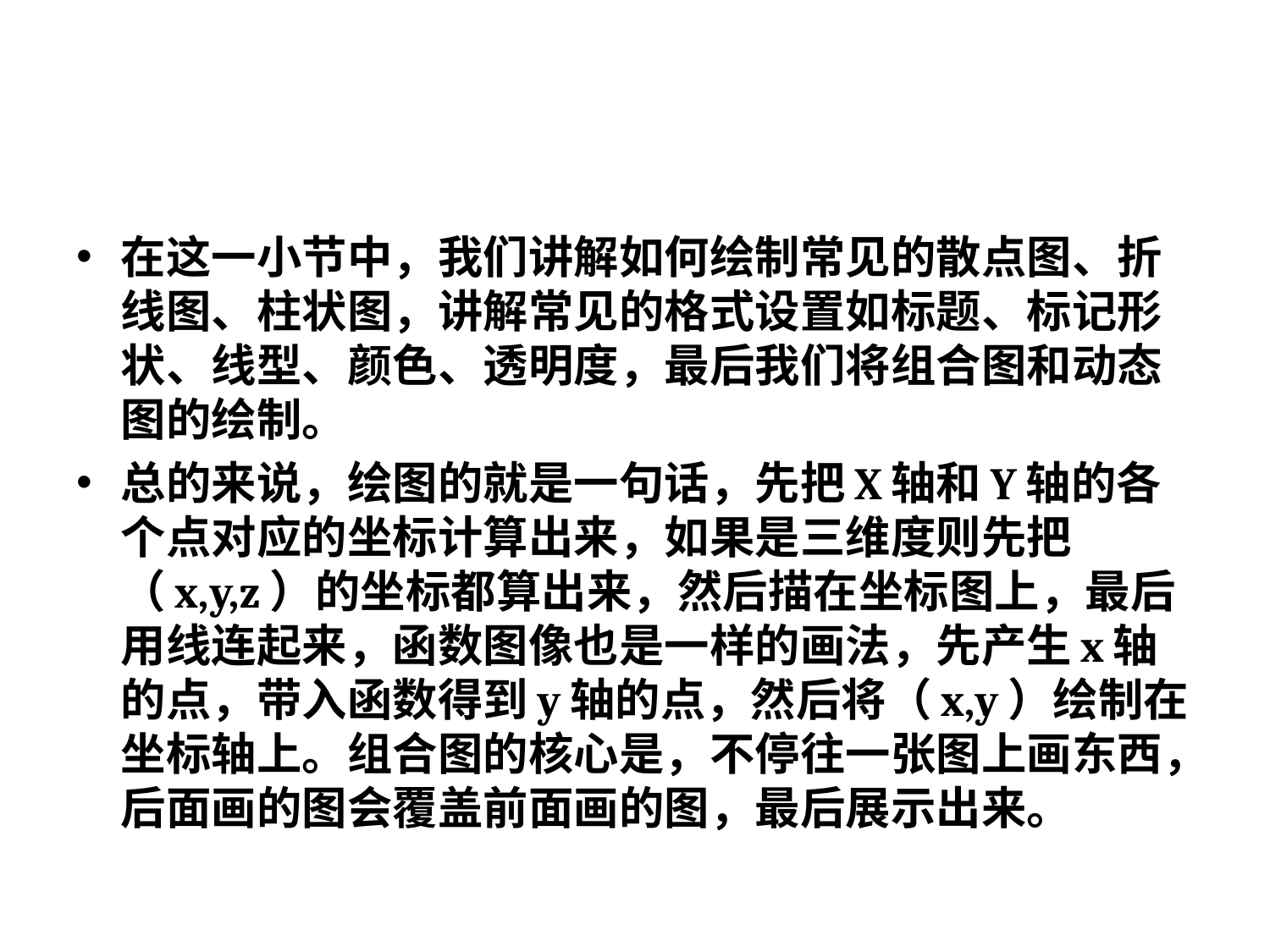

#
在这一小节中，我们讲解如何绘制常见的散点图、折线图、柱状图，讲解常见的格式设置如标题、标记形状、线型、颜色、透明度，最后我们将组合图和动态图的绘制。
总的来说，绘图的就是一句话，先把X轴和Y轴的各个点对应的坐标计算出来，如果是三维度则先把（x,y,z）的坐标都算出来，然后描在坐标图上，最后用线连起来，函数图像也是一样的画法，先产生x轴的点，带入函数得到y轴的点，然后将（x,y）绘制在坐标轴上。组合图的核心是，不停往一张图上画东西，后面画的图会覆盖前面画的图，最后展示出来。